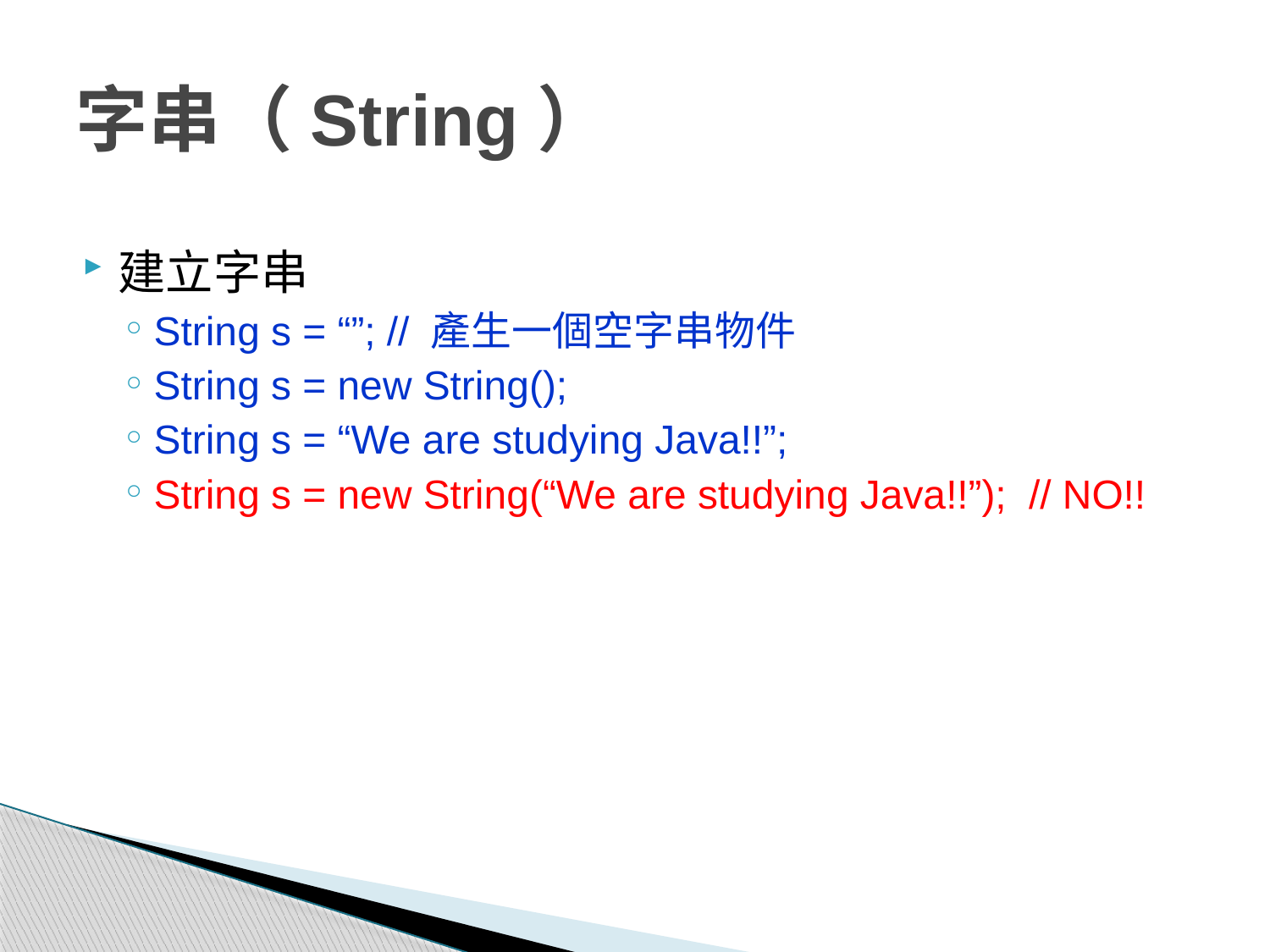

# 字串（String）
建立字串
String s = “”; // 產生一個空字串物件
String s = new String();
String s = “We are studying Java!!”;
String s = new String(“We are studying Java!!”);  // NO!!